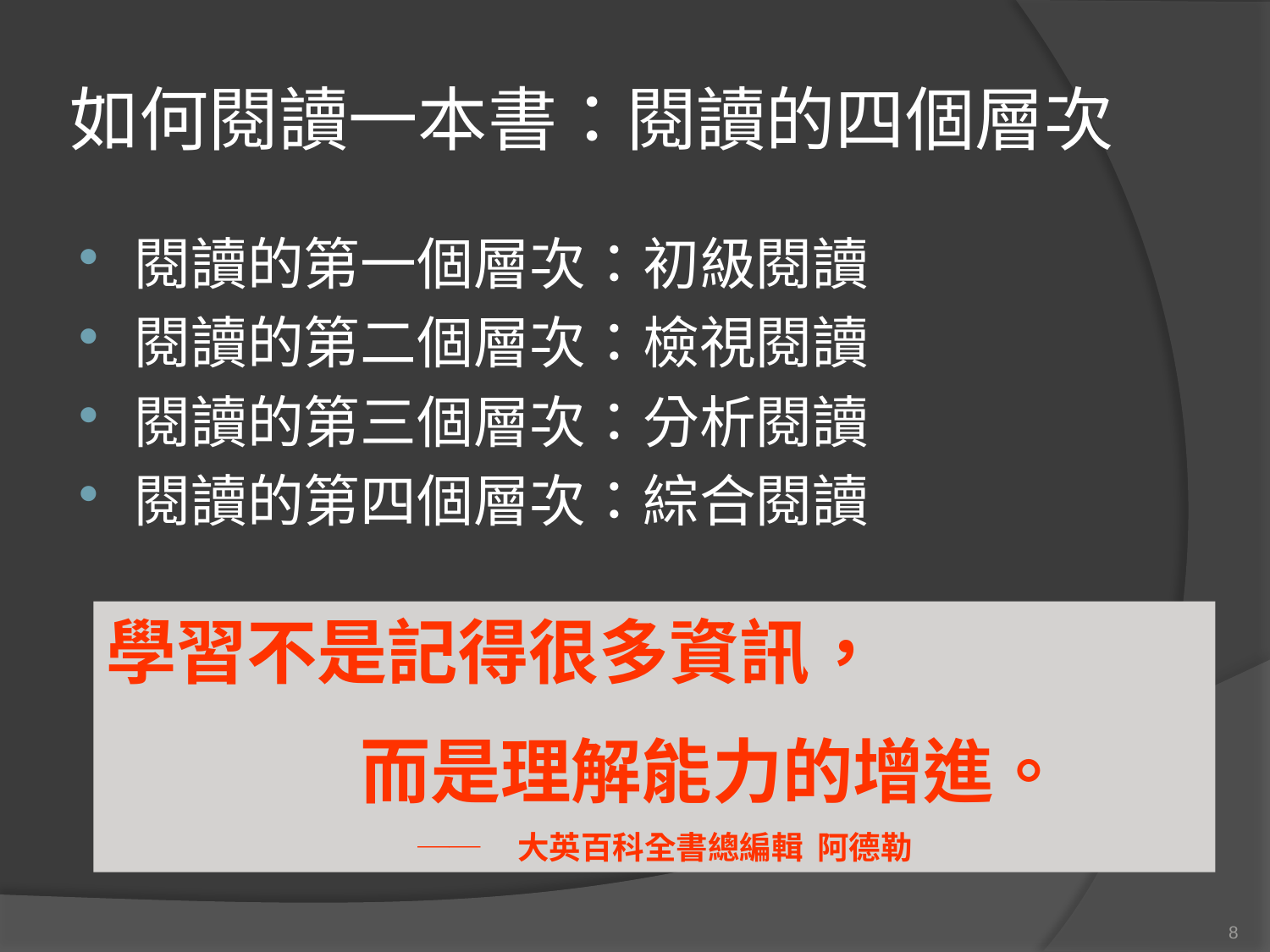

# 如何閱讀一本書：閱讀的四個層次
閱讀的第一個層次：初級閱讀
閱讀的第二個層次：檢視閱讀
閱讀的第三個層次：分析閱讀
閱讀的第四個層次：綜合閱讀
學習不是記得很多資訊，
		而是理解能力的增進。
		        ──    大英百科全書總編輯  阿德勒
8